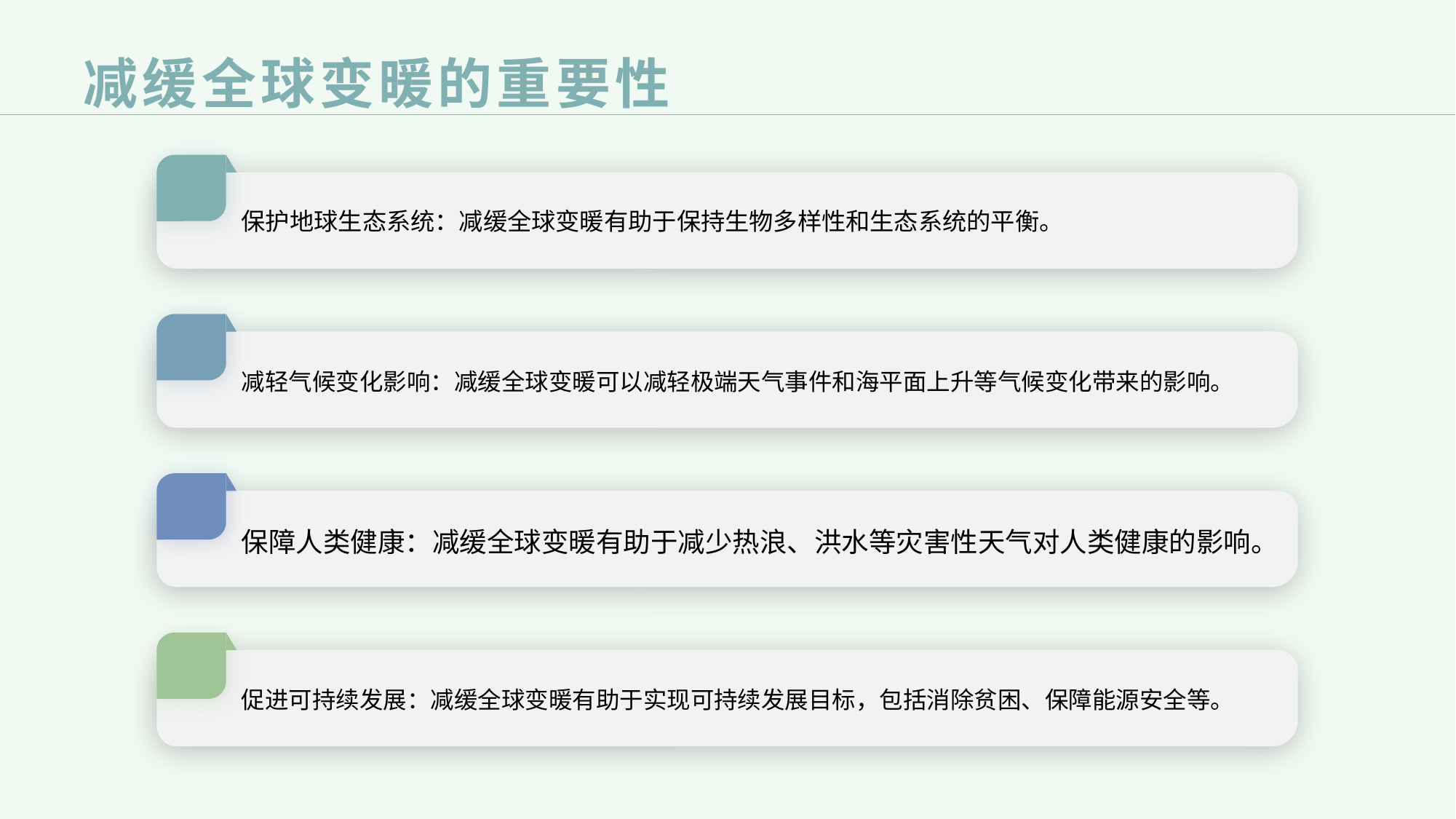

减缓全球变暖的重要性

保护地球生态系统：减缓全球变暖有助于保持生物多样性和生态系统的平衡。

减轻气候变化影响：减缓全球变暖可以减轻极端天气事件和海平面上升等气候变化带来的影响。

保障人类健康：减缓全球变暖有助于减少热浪、洪水等灾害性天气对人类健康的影响。

促进可持续发展：减缓全球变暖有助于实现可持续发展目标，包括消除贫困、保障能源安全等。